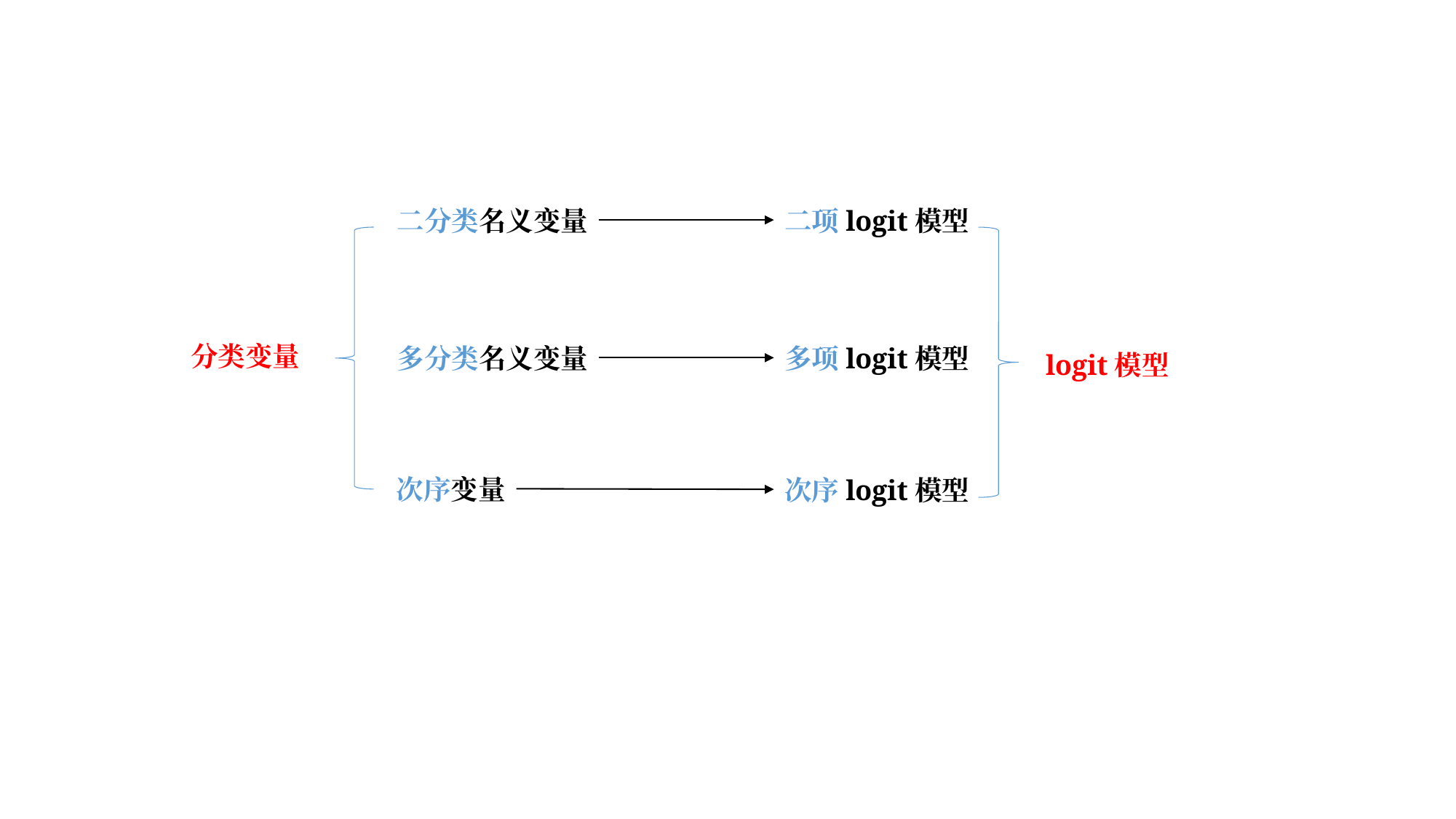

二分类名义变量
二项logit模型

分类变量
多分类名义变量
多项logit模型
logit模型
次序变量
次序logit模型